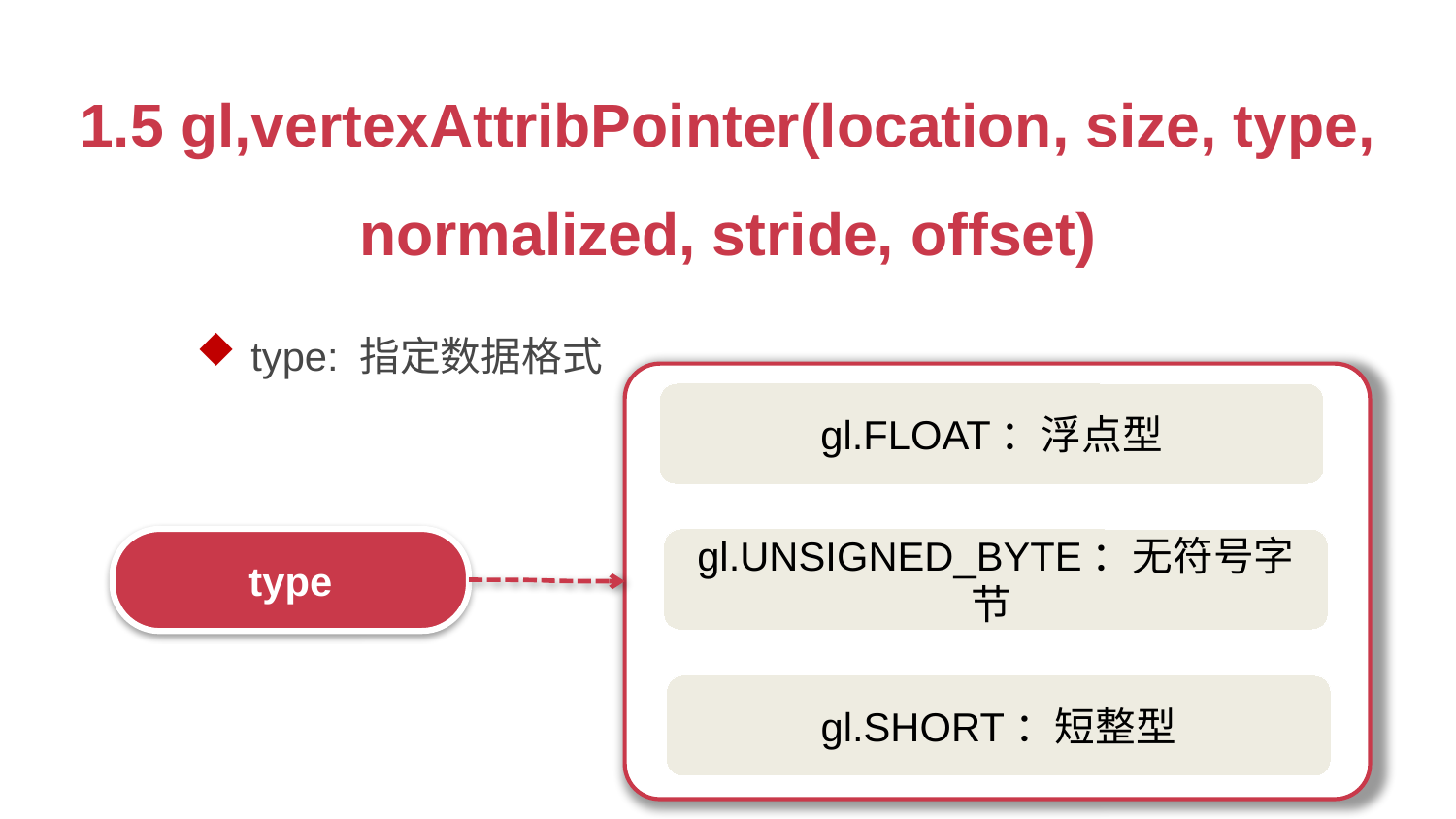

1.5 gl,vertexAttribPointer(location, size, type, normalized, stride, offset)
type: 指定数据格式

gl.FLOAT：浮点型
type
gl.UNSIGNED_BYTE：⽆符号字节
gl.SHORT：短整型